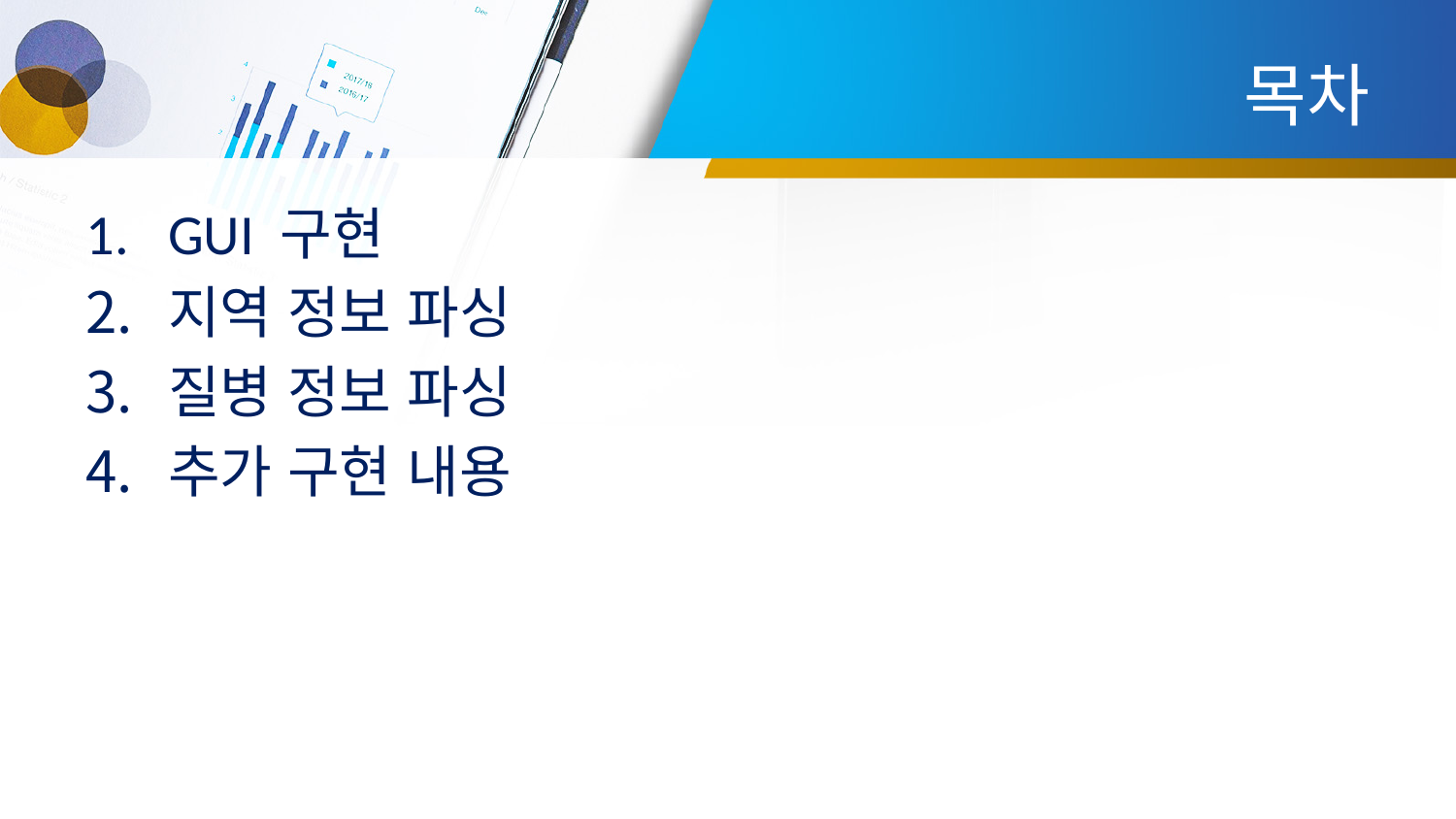

# 목차
GUI 구현
지역 정보 파싱
질병 정보 파싱
추가 구현 내용